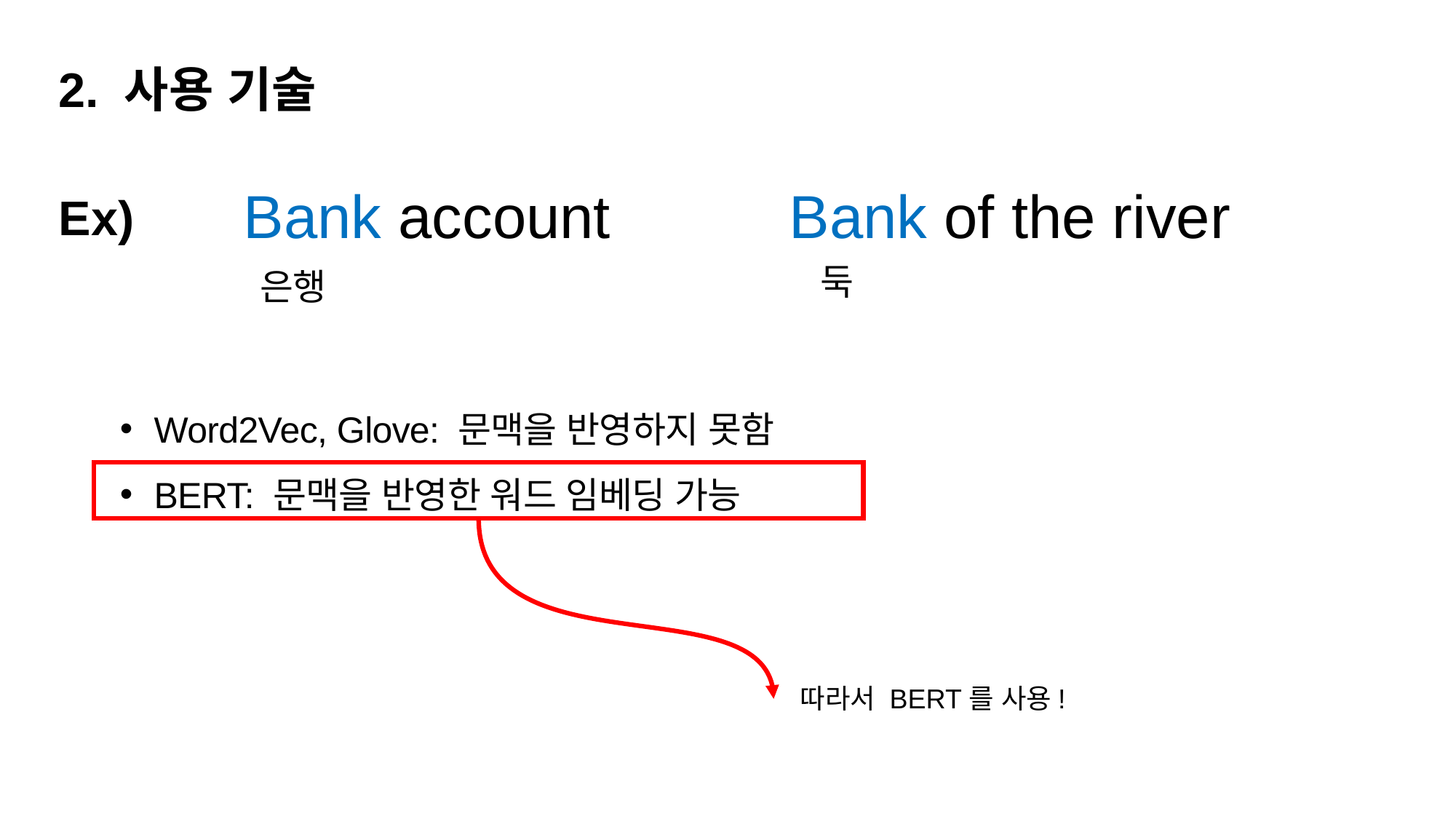

2. 사용 기술
Bank account 		Bank of the river

Ex)
둑
은행
Word2Vec, Glove: 문맥을 반영하지 못함
BERT: 문맥을 반영한 워드 임베딩 가능

따라서 BERT를 사용!